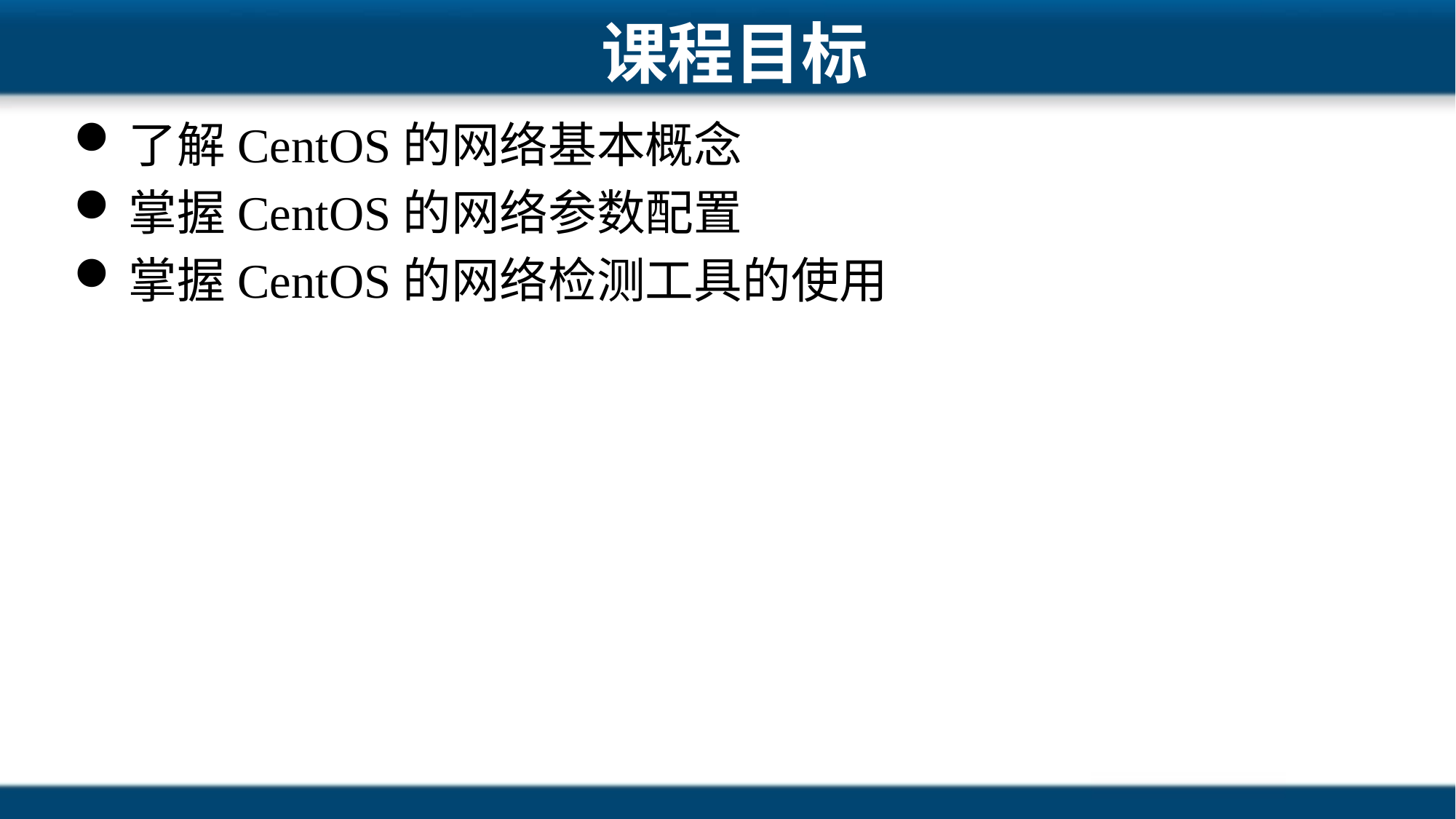

# 课程目标
了解CentOS的网络基本概念
掌握CentOS的网络参数配置
掌握CentOS的网络检测工具的使用